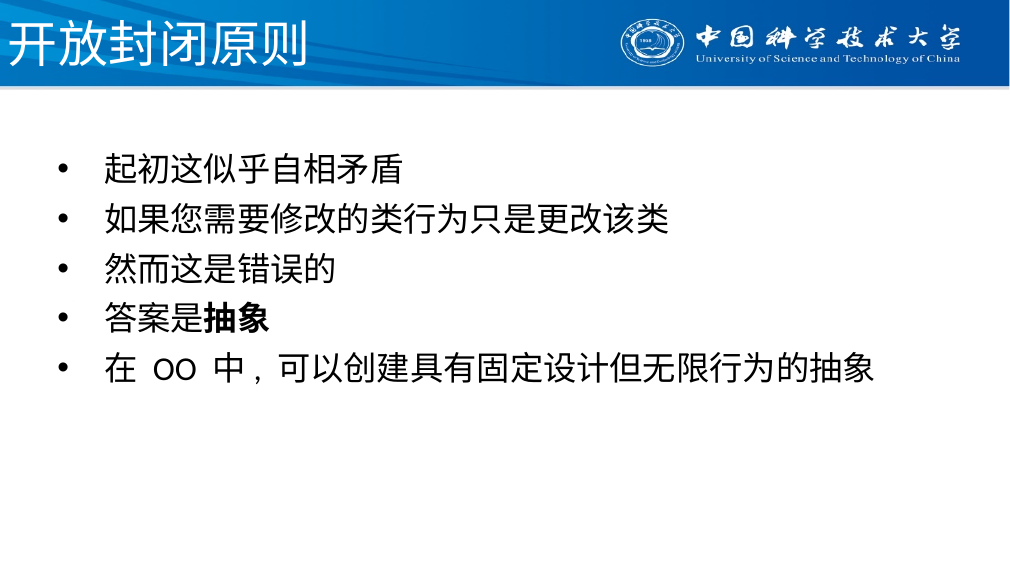

# 开放封闭原则
起初这似乎自相矛盾
如果您需要修改的类行为只是更改该类
然而这是错误的
答案是抽象
在 OO 中, 可以创建具有固定设计但无限行为的抽象